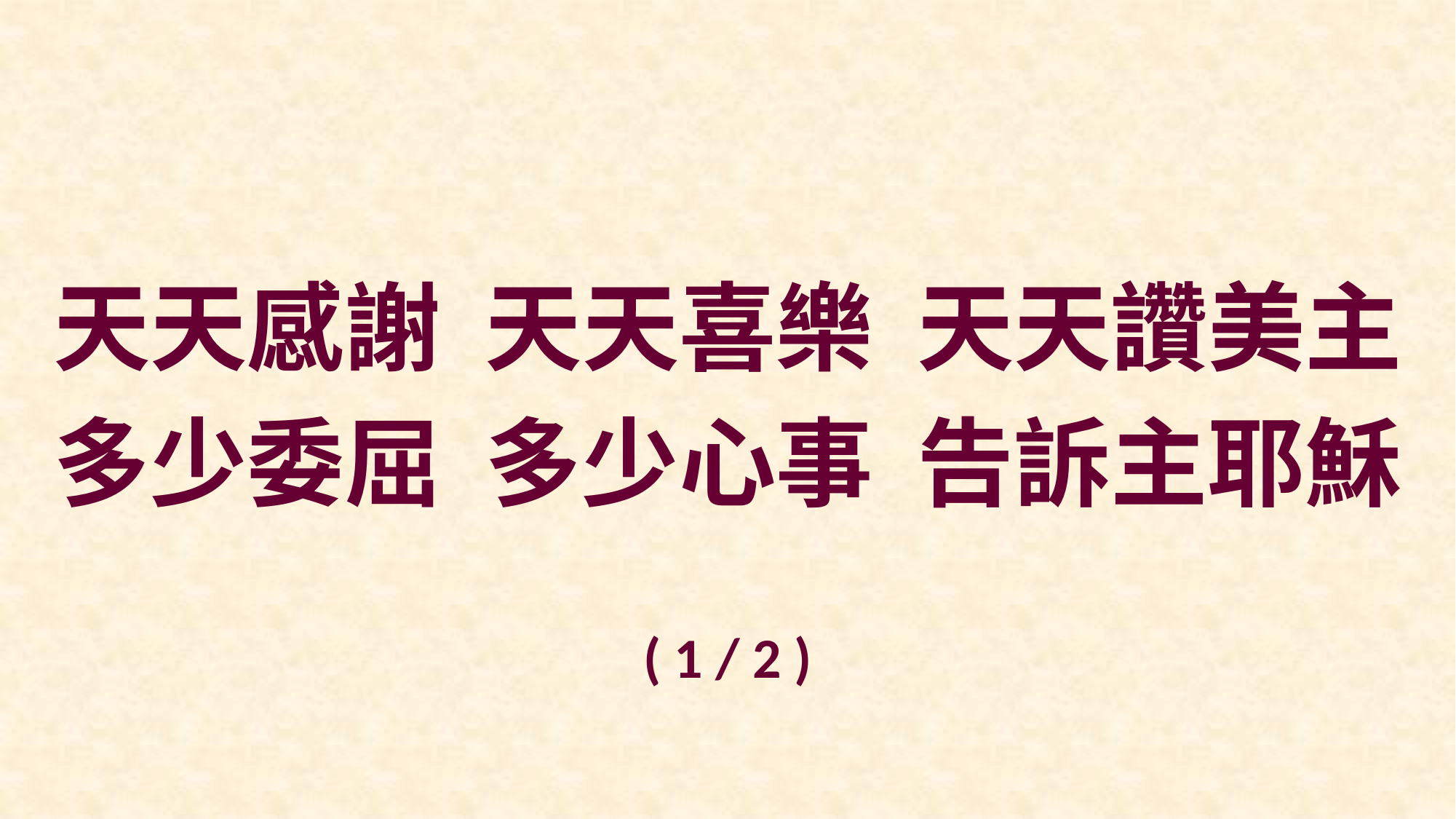

天天感謝  天天喜樂  天天讚美主
多少委屈  多少心事  告訴主耶穌
( 1 / 2 )